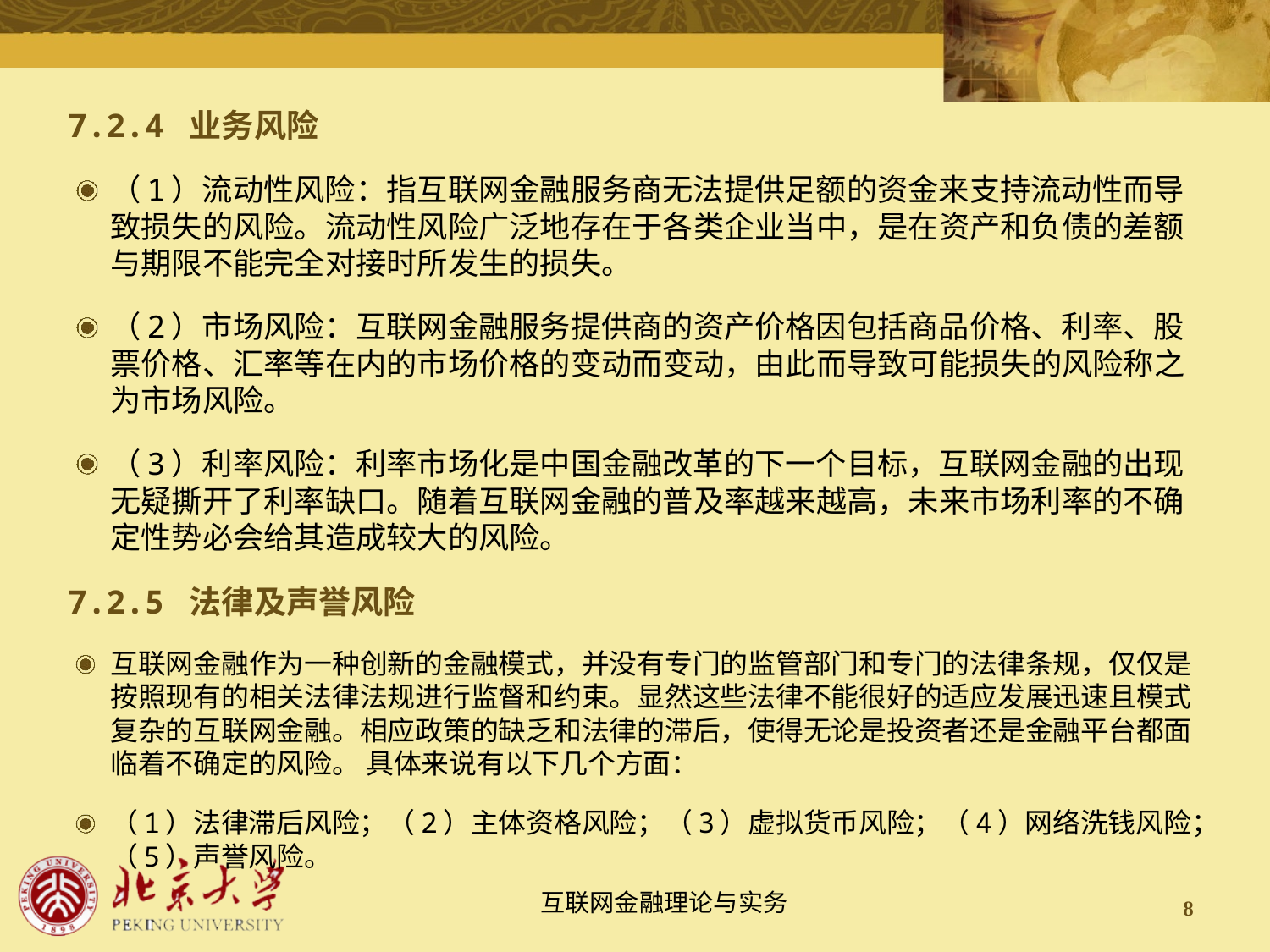

7.2.4 业务风险
（1）流动性风险：指互联网金融服务商无法提供足额的资金来支持流动性而导致损失的风险。流动性风险广泛地存在于各类企业当中，是在资产和负债的差额与期限不能完全对接时所发生的损失。
（2）市场风险：互联网金融服务提供商的资产价格因包括商品价格、利率、股票价格、汇率等在内的市场价格的变动而变动，由此而导致可能损失的风险称之为市场风险。
（3）利率风险：利率市场化是中国金融改革的下一个目标，互联网金融的出现无疑撕开了利率缺口。随着互联网金融的普及率越来越高，未来市场利率的不确定性势必会给其造成较大的风险。
7.2.5 法律及声誉风险
互联网金融作为一种创新的金融模式，并没有专门的监管部门和专门的法律条规，仅仅是按照现有的相关法律法规进行监督和约束。显然这些法律不能很好的适应发展迅速且模式复杂的互联网金融。相应政策的缺乏和法律的滞后，使得无论是投资者还是金融平台都面临着不确定的风险。 具体来说有以下几个方面：
（1）法律滞后风险；（2）主体资格风险；（3）虚拟货币风险；（4）网络洗钱风险；（5）声誉风险。
8